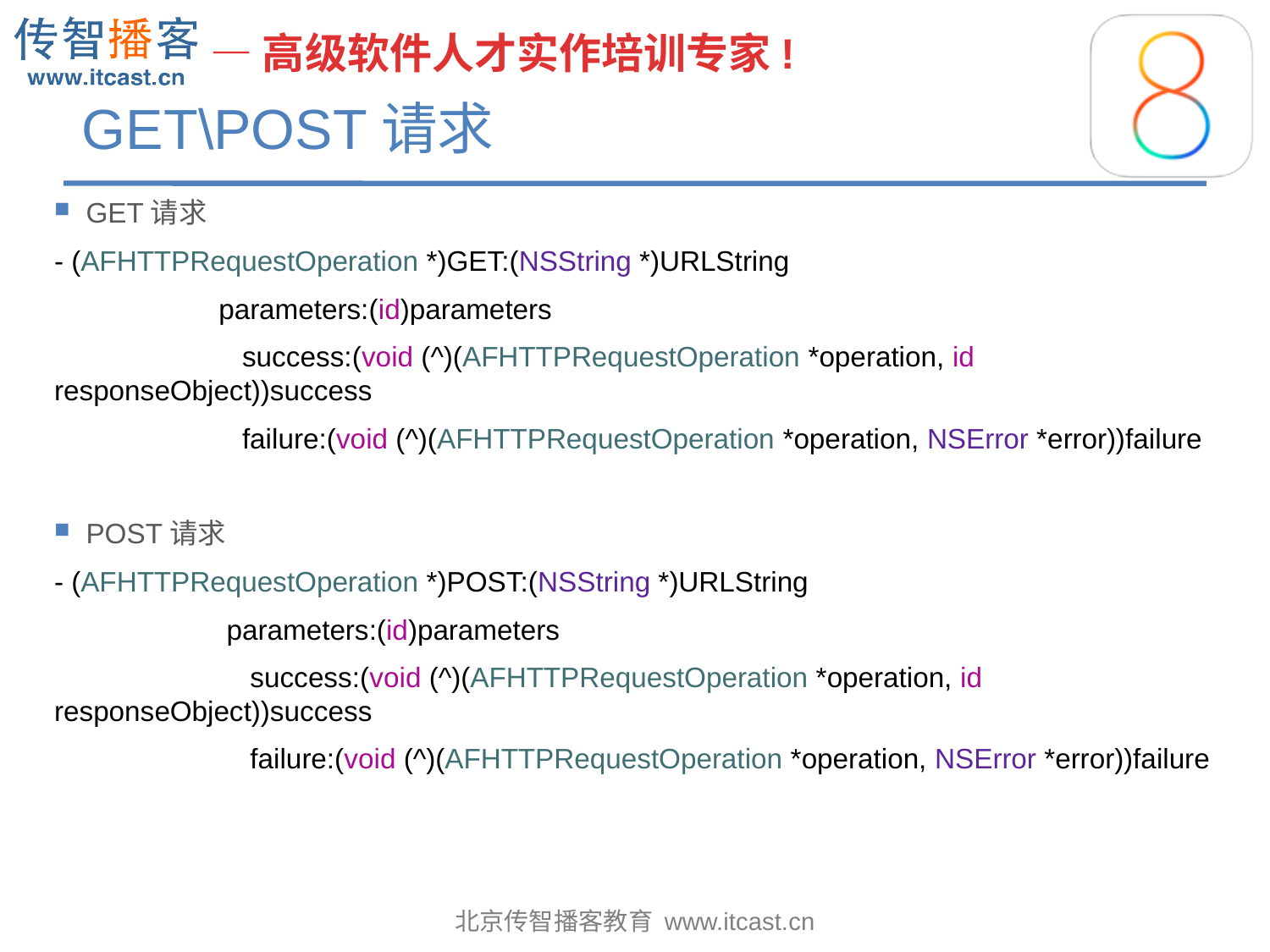

# GET\POST请求

GET请求
- (AFHTTPRequestOperation *)GET:(NSString *)URLString
                     parameters:(id)parameters
                        success:(void (^)(AFHTTPRequestOperation *operation, id responseObject))success
                        failure:(void (^)(AFHTTPRequestOperation *operation, NSError *error))failure

POST请求
- (AFHTTPRequestOperation *)POST:(NSString *)URLString
                      parameters:(id)parameters
                         success:(void (^)(AFHTTPRequestOperation *operation, id responseObject))success
                         failure:(void (^)(AFHTTPRequestOperation *operation, NSError *error))failure